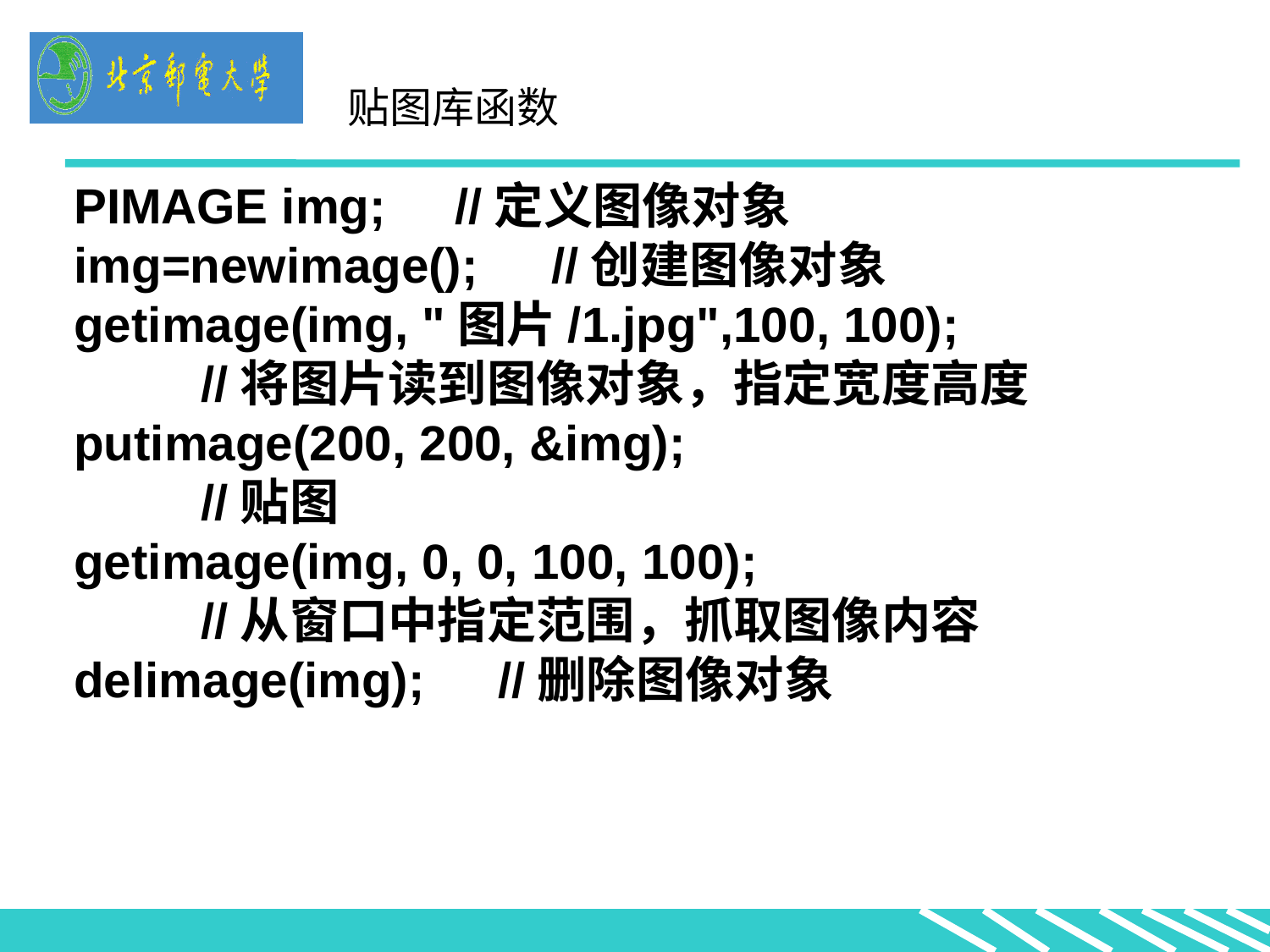

贴图库函数
PIMAGE img;	//定义图像对象
img=newimage();　//创建图像对象
getimage(img, "图片/1.jpg",100, 100);
	//将图片读到图像对象，指定宽度高度
putimage(200, 200, &img);
	//贴图
getimage(img, 0, 0, 100, 100);
	//从窗口中指定范围，抓取图像内容
delimage(img);　//删除图像对象